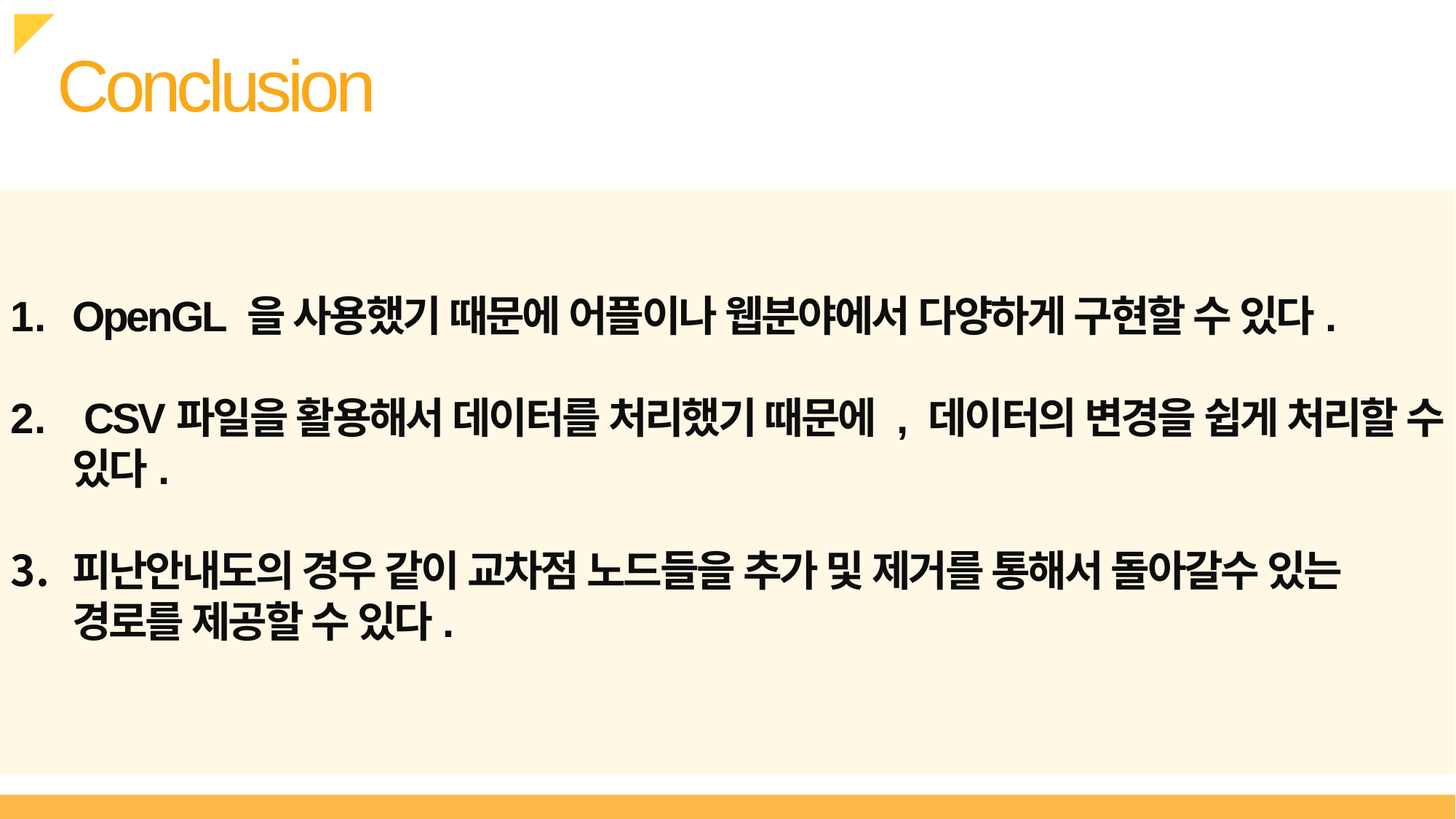

Conclusion

OpenGL 을 사용했기 때문에 어플이나 웹분야에서 다양하게 구현할 수 있다.

 CSV파일을 활용해서 데이터를 처리했기 때문에 , 데이터의 변경을 쉽게 처리할 수 있다.

피난안내도의 경우 같이 교차점 노드들을 추가 및 제거를 통해서 돌아갈수 있는 경로를 제공할 수 있다.